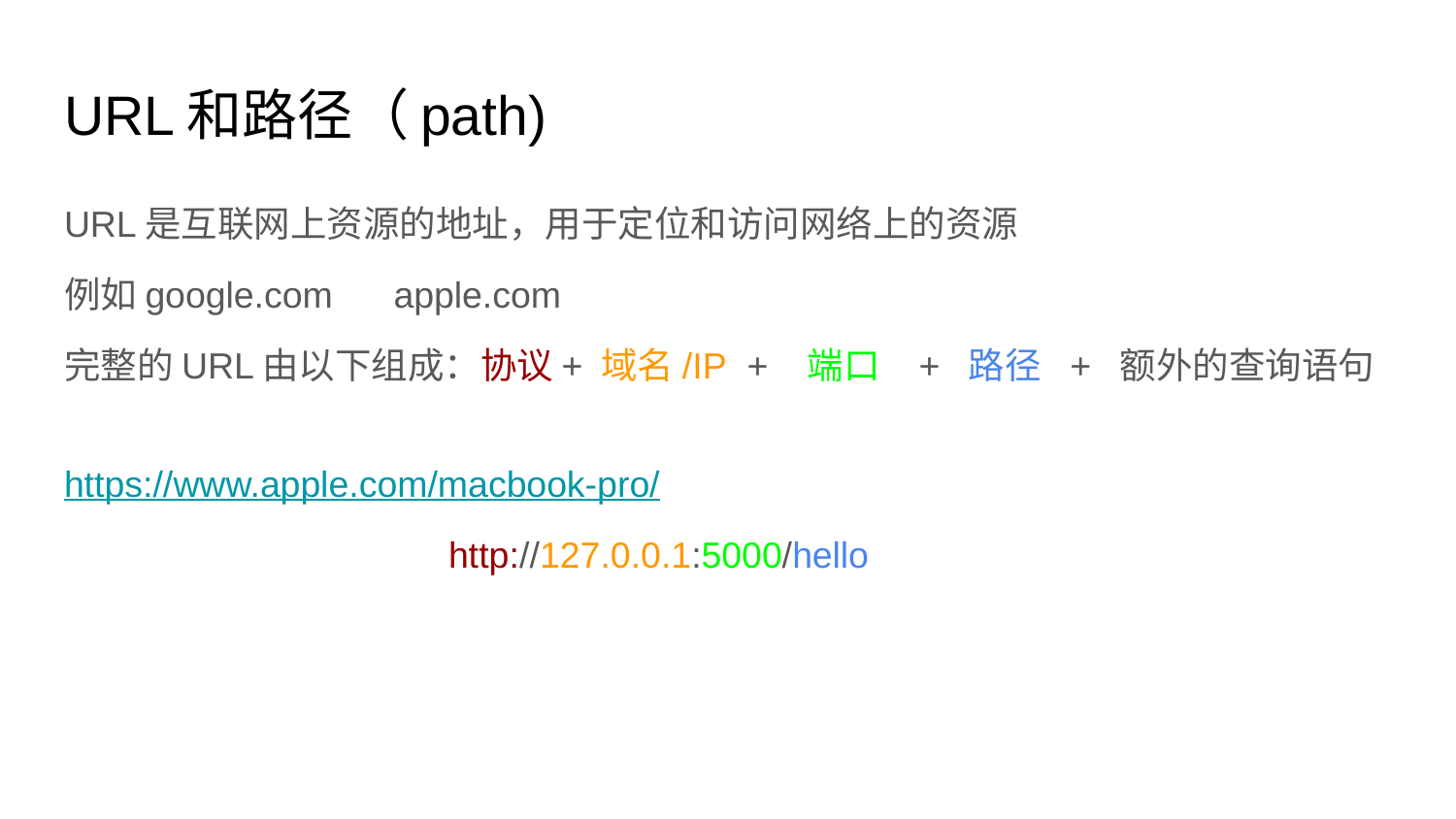

# URL和路径（path)
URL是互联网上资源的地址，用于定位和访问网络上的资源
例如google.com      apple.com
完整的URL由以下组成：协议+ 域名/IP  +   端口   +  路径  +  额外的查询语句
					  https://www.apple.com/macbook-pro/
  http://127.0.0.1:5000/hello